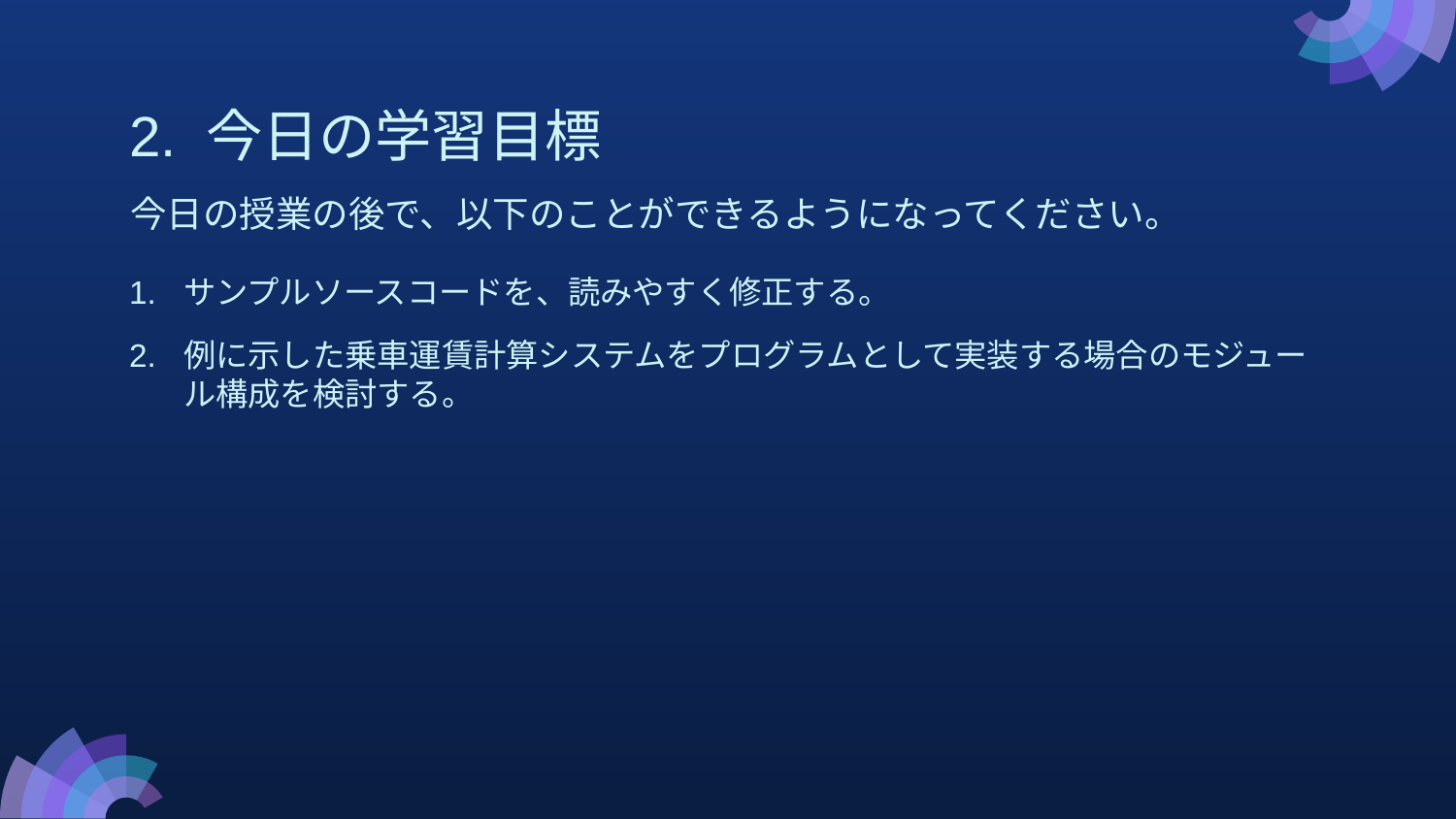

# 2. 今日の学習目標
今日の授業の後で、以下のことができるようになってください。
サンプルソースコードを、読みやすく修正する。
例に示した乗車運賃計算システムをプログラムとして実装する場合のモジュール構成を検討する。